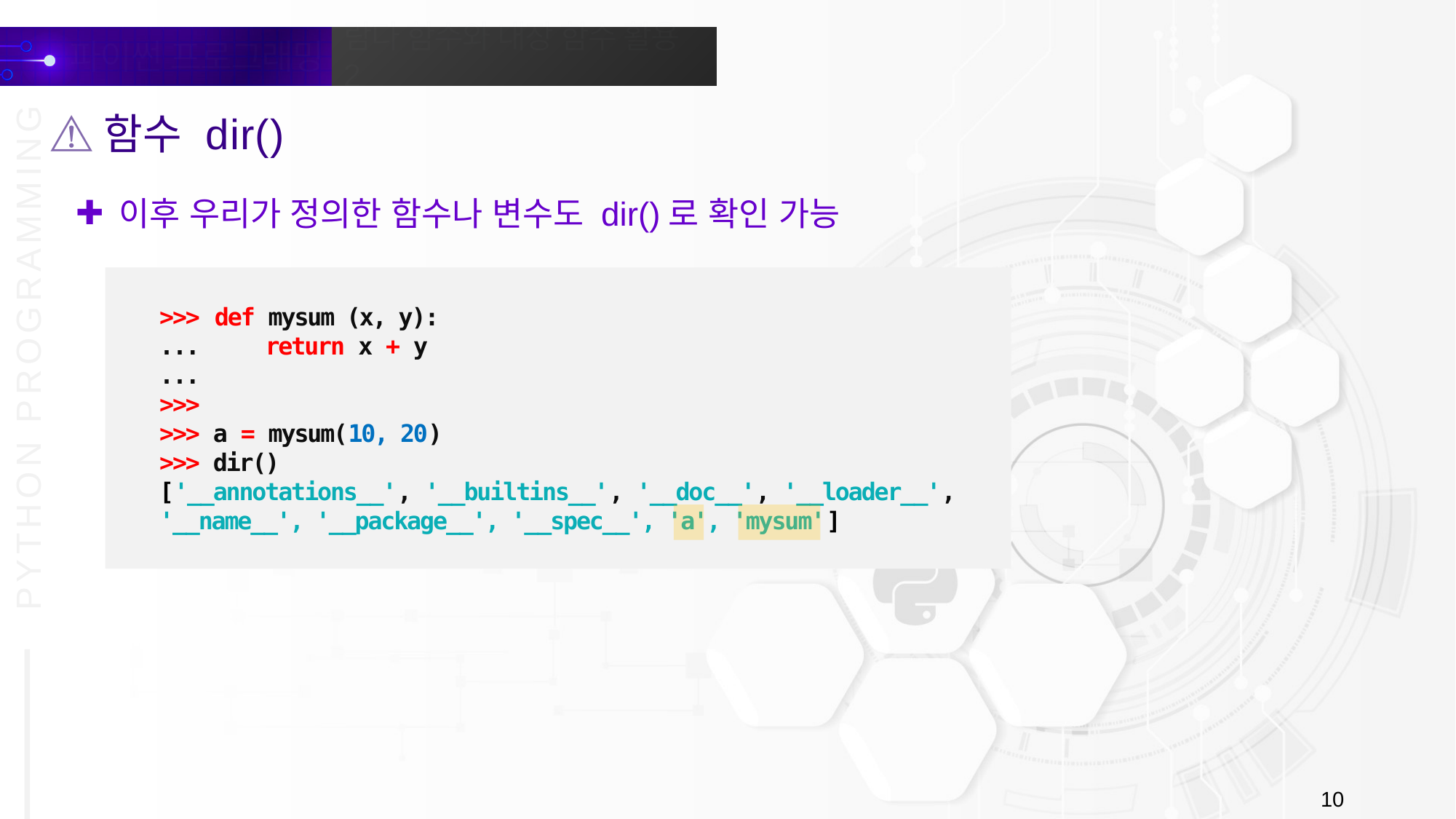

함수 dir()
이후 우리가 정의한 함수나 변수도 dir()로 확인 가능
>>> def mysum (x, y):
...     return x + y
...
>>>
>>> a = mysum(10, 20)
>>> dir()
['__annotations__', '__builtins__', '__doc__', '__loader__', '__name__', '__package__', '__spec__', 'a', 'mysum']

10